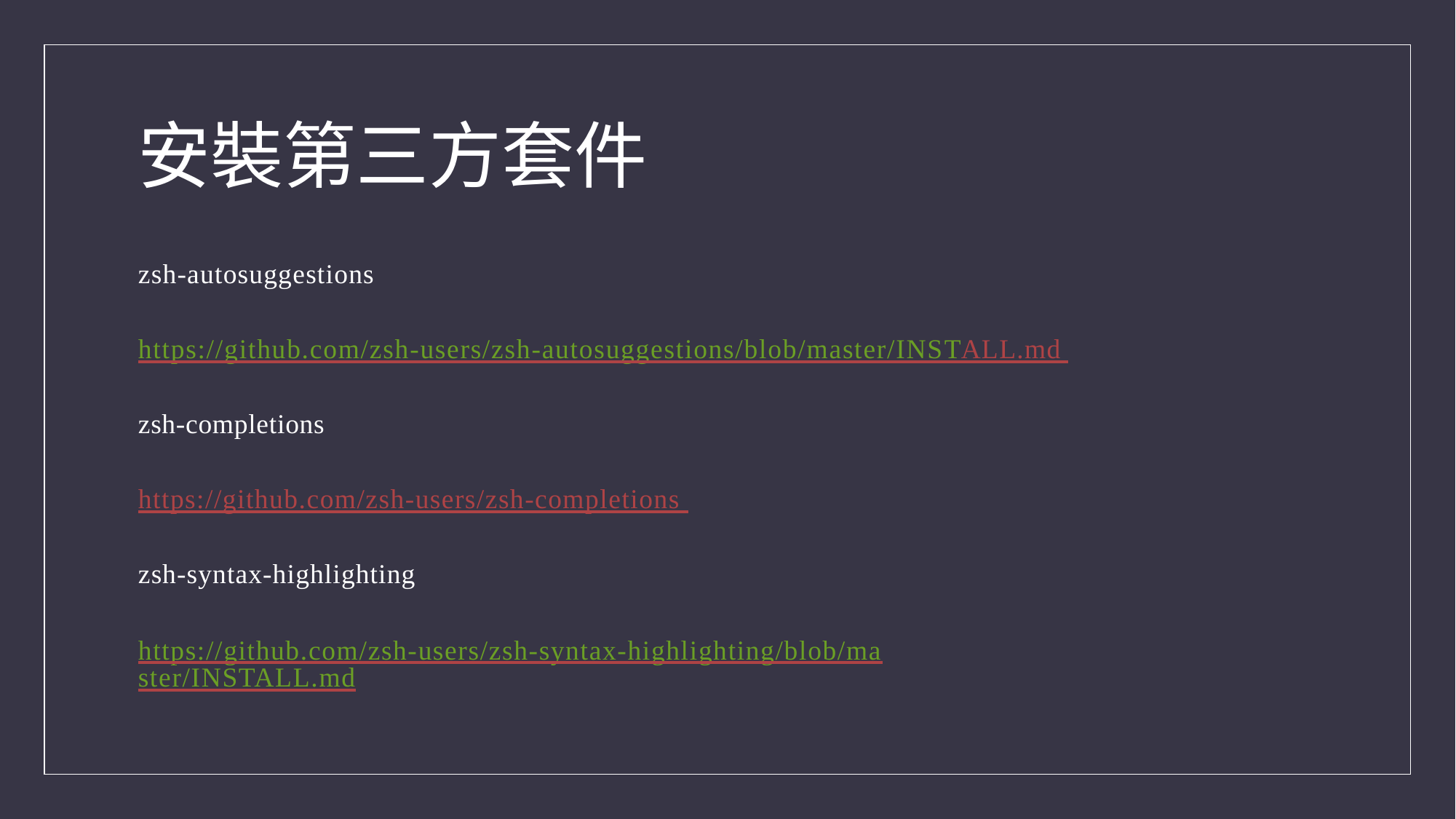

# 安裝第三方套件
zsh-autosuggestions
https://github.com/zsh-users/zsh-autosuggestions/blob/master/INSTALL.md
zsh-completions
https://github.com/zsh-users/zsh-completions
zsh-syntax-highlighting

https://github.com/zsh-users/zsh-syntax-highlighting/blob/master/INSTALL.md